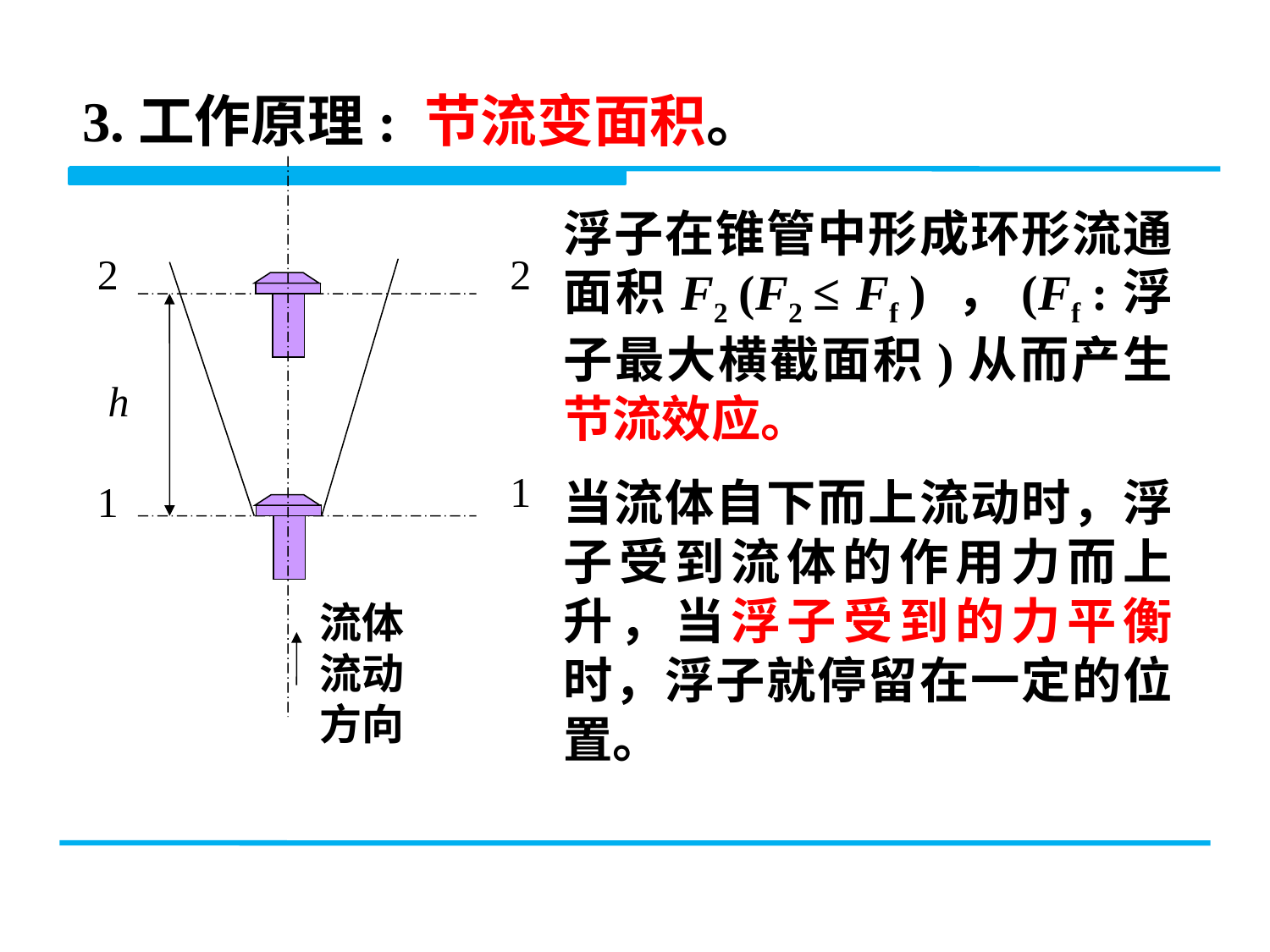

3.工作原理: 节流变面积。

2
2

h
1
1

流体流动方向

浮子在锥管中形成环形流通面积F2 (F2 ≤ Ff ) ，(Ff :浮子最大横截面积)从而产生节流效应。
当流体自下而上流动时，浮子受到流体的作用力而上升，当浮子受到的力平衡时，浮子就停留在一定的位置。